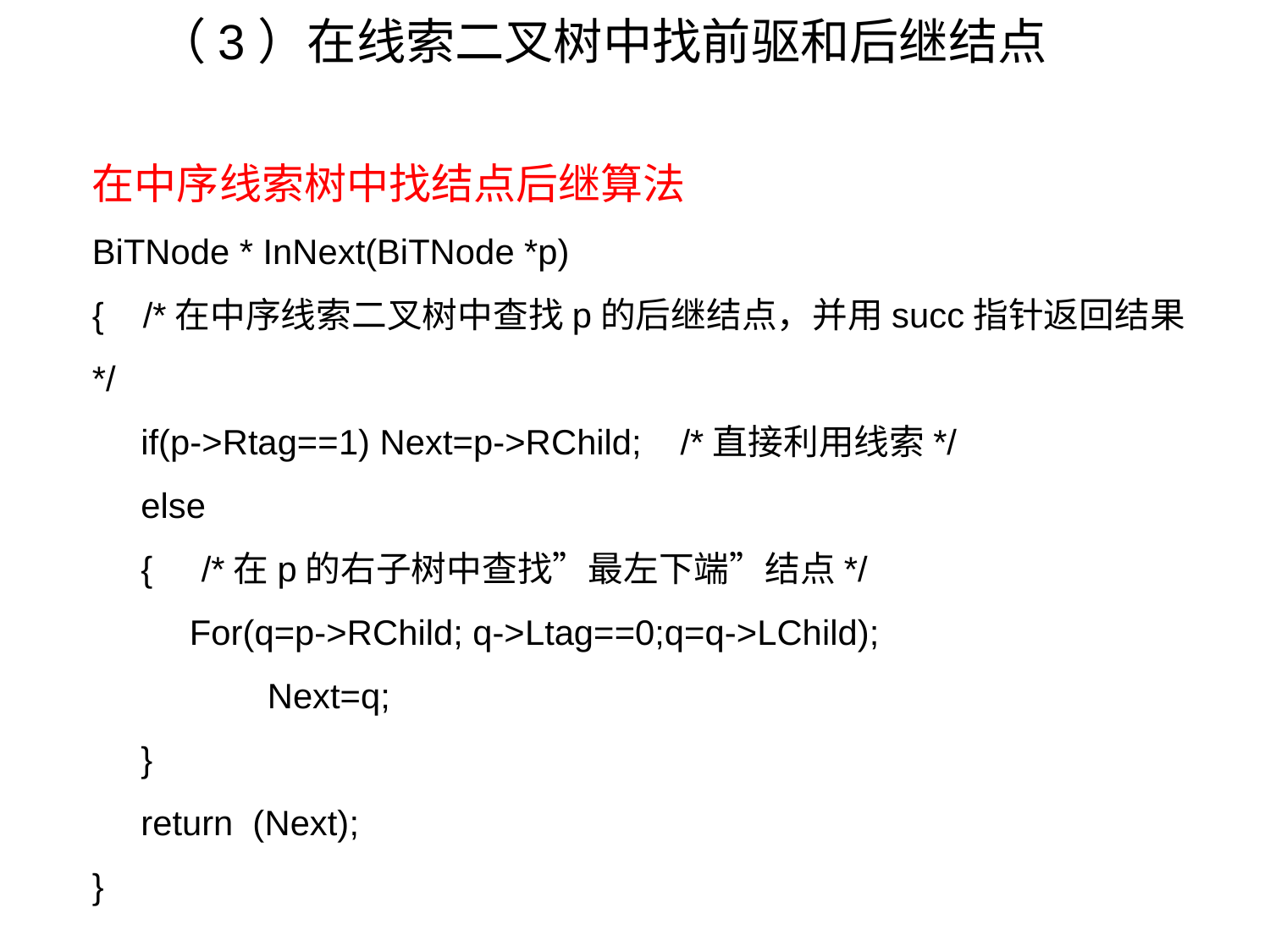

（3）在线索二叉树中找前驱和后继结点
在中序线索树中找结点后继算法
BiTNode * InNext(BiTNode *p)
{    /*在中序线索二叉树中查找p的后继结点，并用succ指针返回结果*/
     if(p->Rtag==1) Next=p->RChild;    /*直接利用线索*/
     else
     {     /*在p的右子树中查找”最左下端”结点*/
          For(q=p->RChild; q->Ltag==0;q=q->LChild);
                  Next=q;
     }
     return  (Next);
}
43